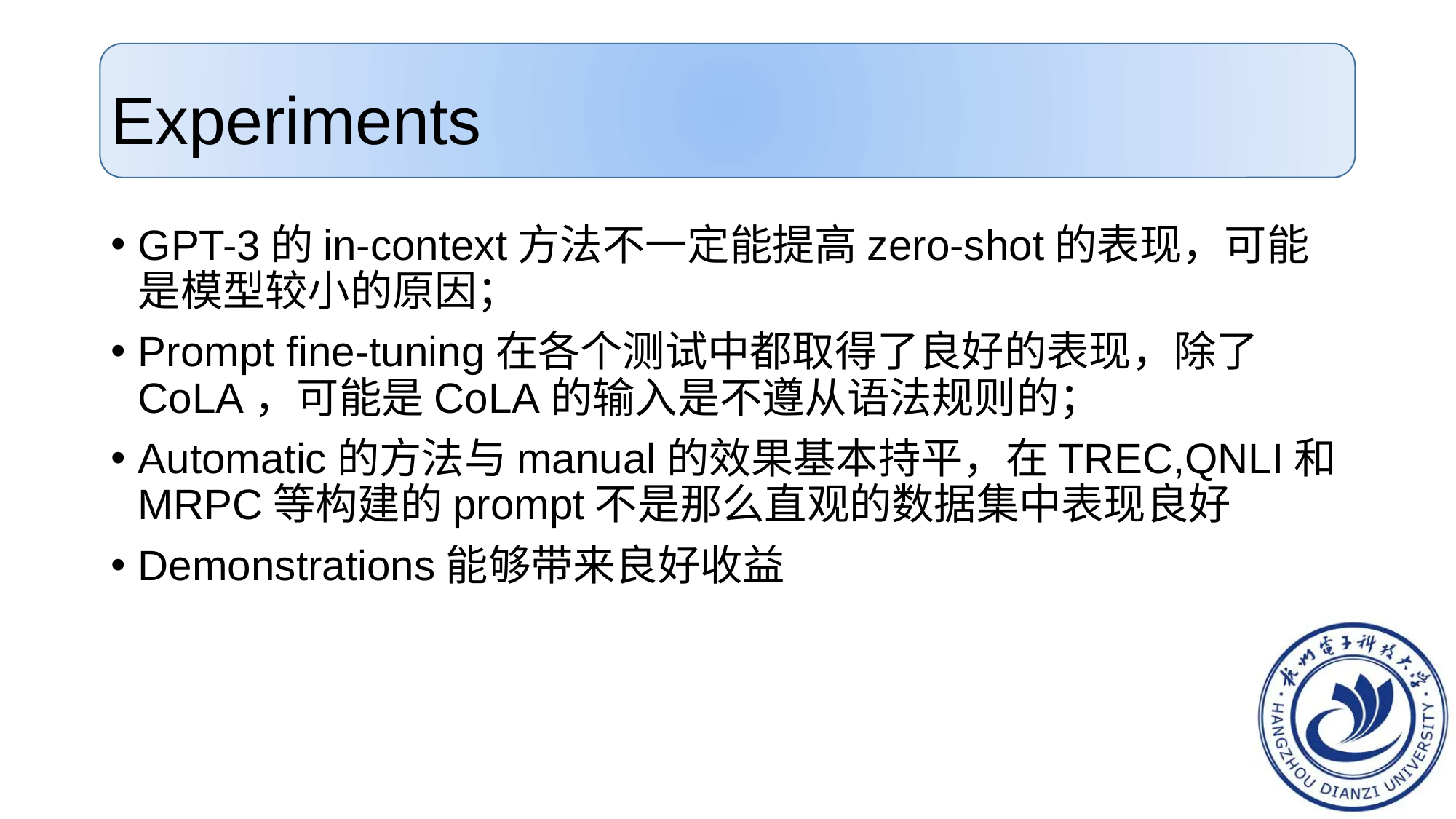

# Experiments
GPT-3的in-context方法不一定能提高zero-shot的表现，可能是模型较小的原因；
Prompt fine-tuning在各个测试中都取得了良好的表现，除了CoLA，可能是CoLA的输入是不遵从语法规则的；
Automatic的方法与manual的效果基本持平，在TREC,QNLI和MRPC等构建的prompt不是那么直观的数据集中表现良好
Demonstrations能够带来良好收益